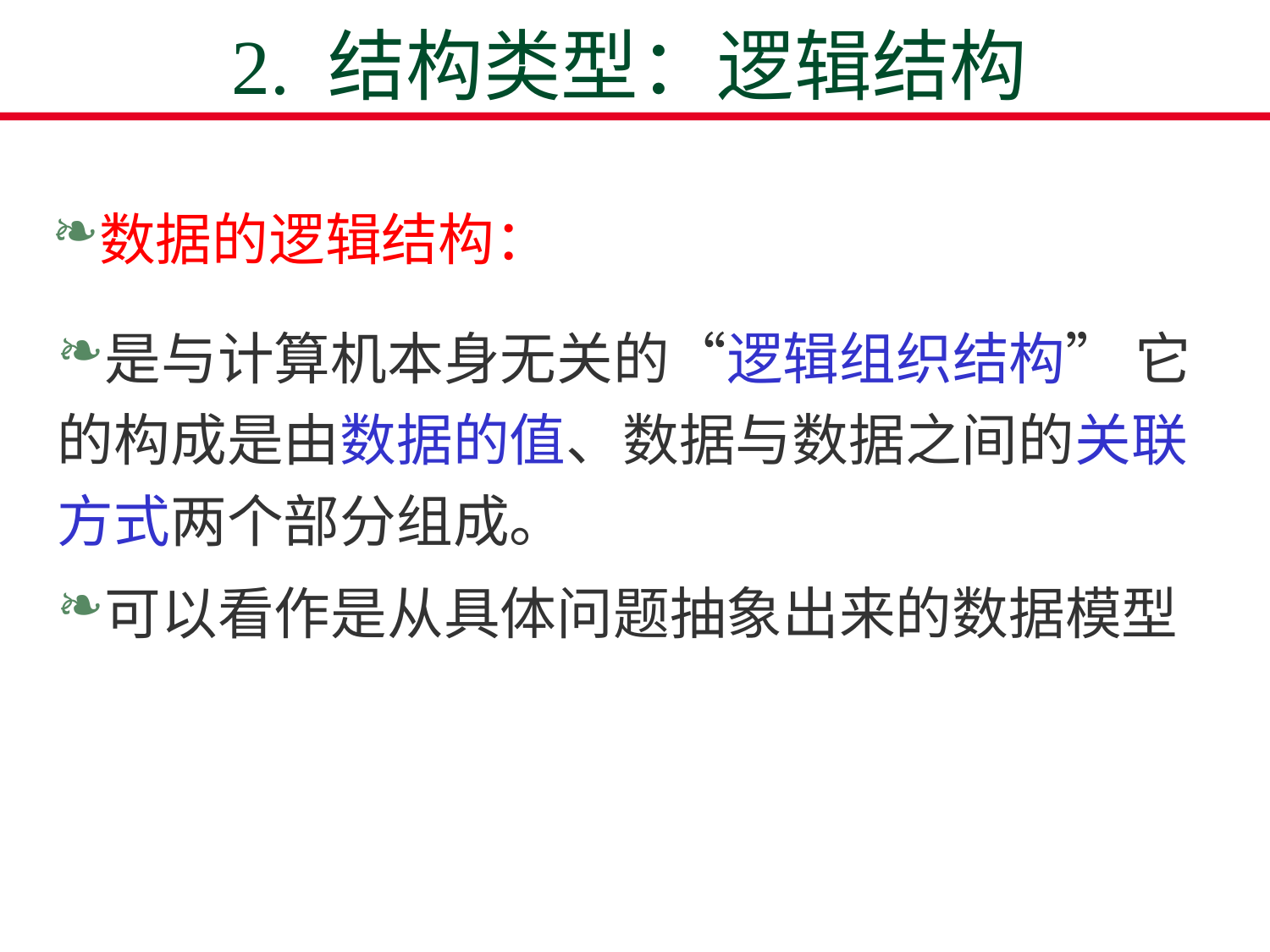

# 2. 结构类型：逻辑结构

数据的逻辑结构：
是与计算机本身无关的“逻辑组织结构” 它的构成是由数据的值、数据与数据之间的关联方式两个部分组成。
可以看作是从具体问题抽象出来的数据模型